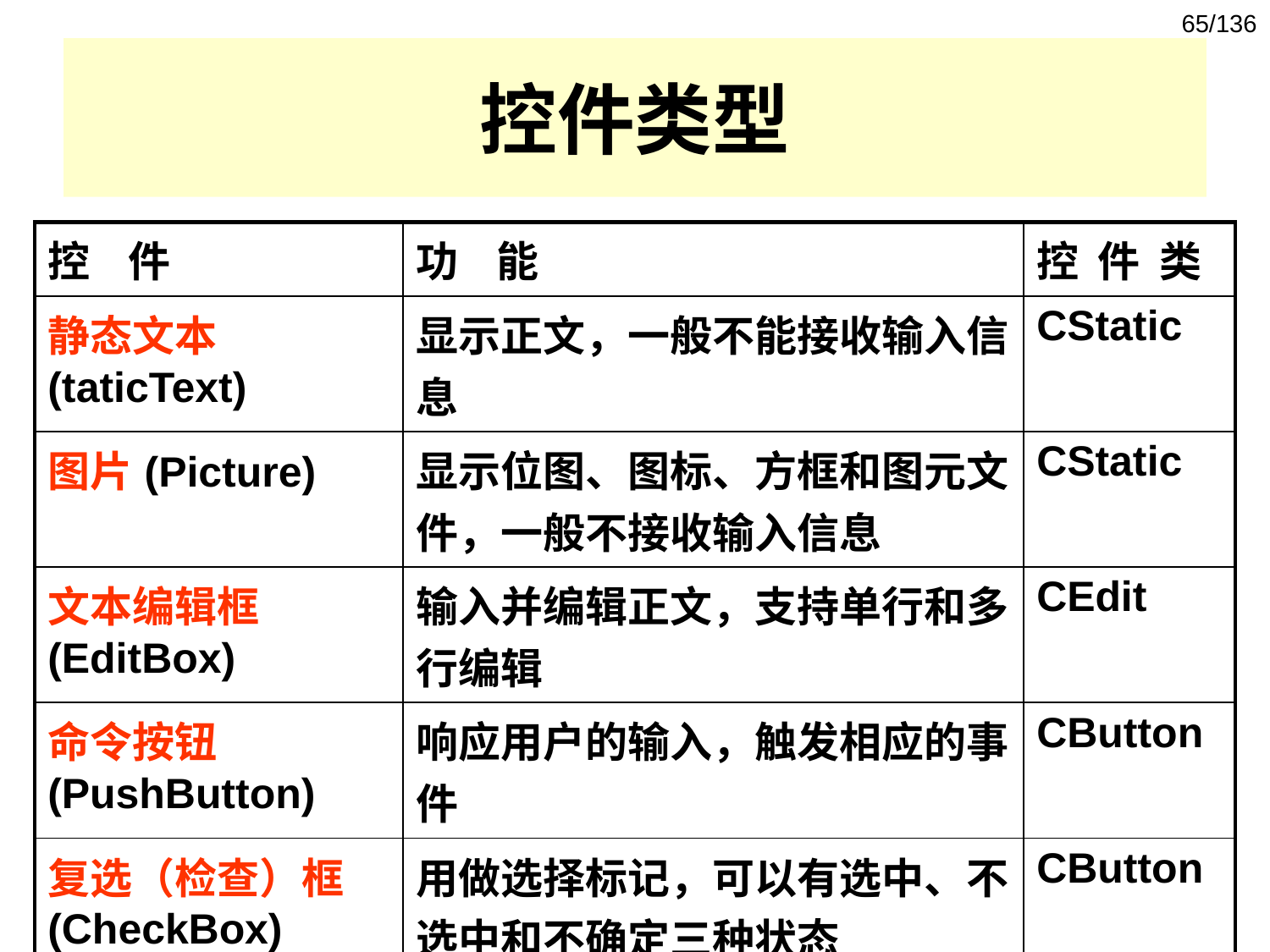

65/136
# 控件类型
| 控 件 | 功 能 | 控 件 类 |
| --- | --- | --- |
| 静态文本(taticText) | 显示正文，一般不能接收输入信息 | CStatic |
| 图片(Picture) | 显示位图、图标、方框和图元文件，一般不接收输入信息 | CStatic |
| 文本编辑框(EditBox) | 输入并编辑正文，支持单行和多行编辑 | CEdit |
| 命令按钮(PushButton) | 响应用户的输入，触发相应的事件 | CButton |
| 复选（检查）框(CheckBox) | 用做选择标记，可以有选中、不选中和不确定三种状态 | CButton |